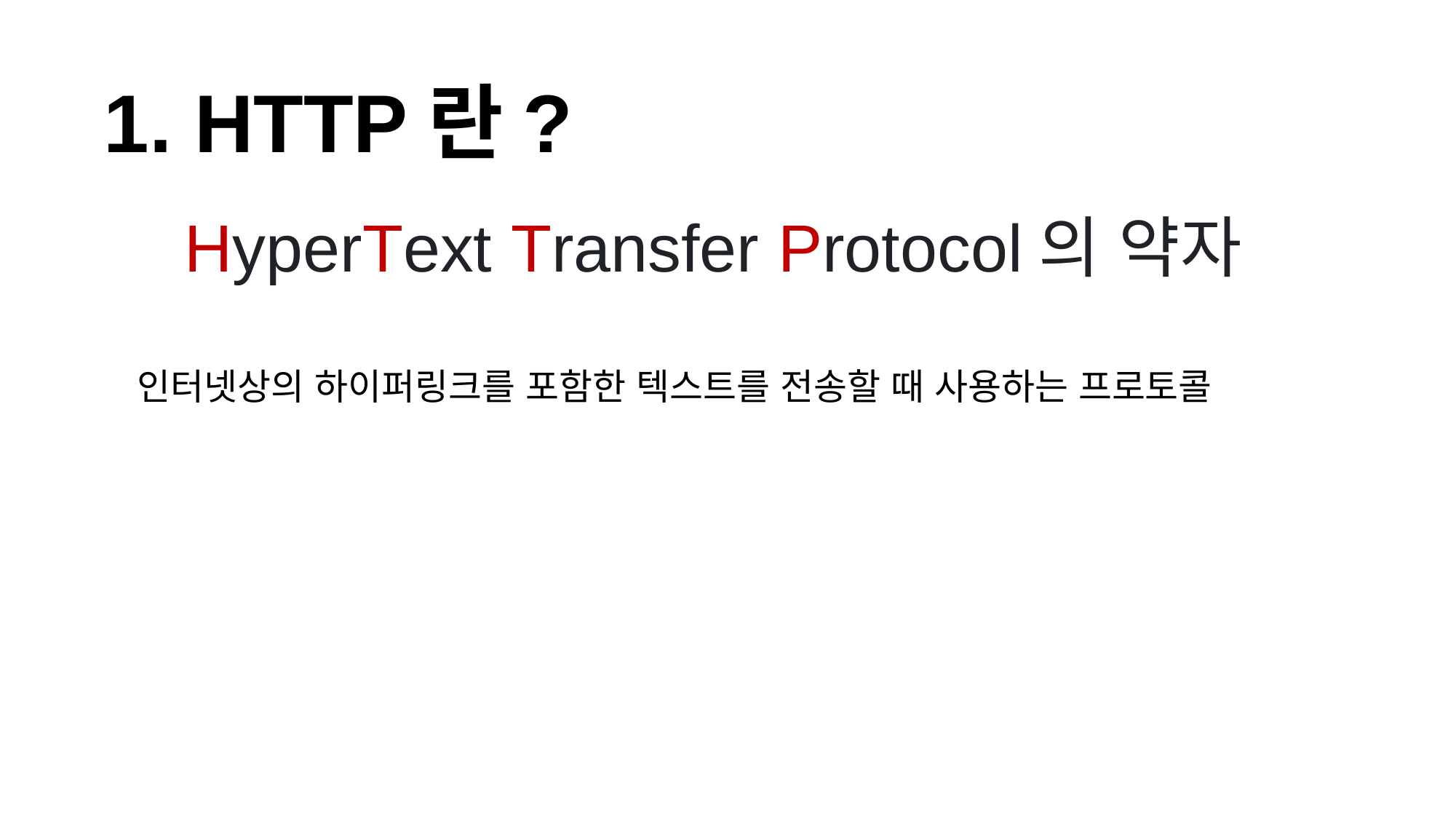

1. HTTP란?
HyperText Transfer Protocol의 약자
인터넷상의 하이퍼링크를 포함한 텍스트를 전송할 때 사용하는 프로토콜